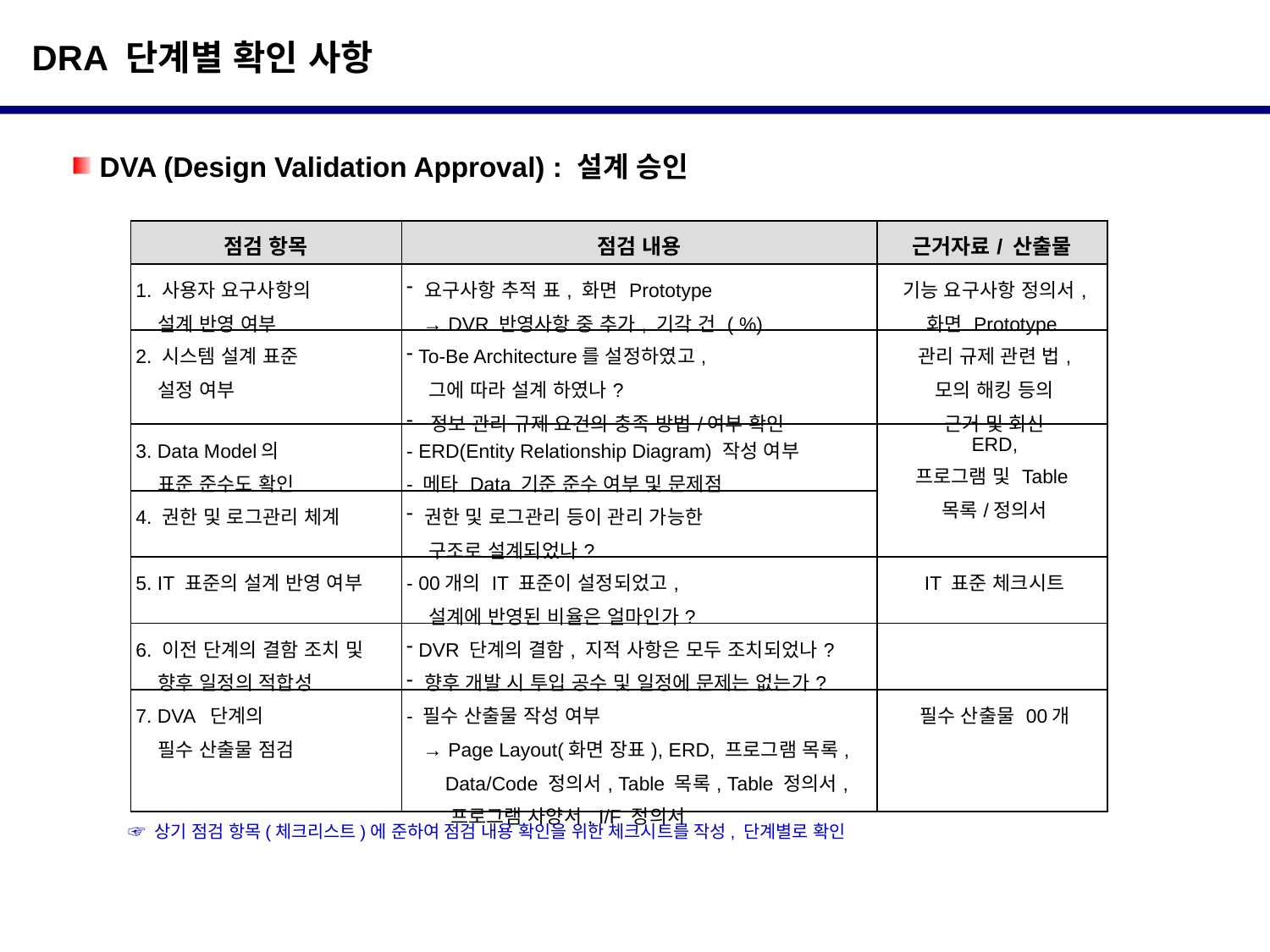

DRA 단계별 확인 사항

 DVA (Design Validation Approval) : 설계 승인
| 점검 항목 | 점검 내용 | 근거자료/ 산출물 |
| --- | --- | --- |
| 1. 사용자 요구사항의 설계 반영 여부 | 요구사항 추적 표, 화면 Prototype → DVR 반영사항 중 추가, 기각 건 ( %) | 기능 요구사항 정의서, 화면 Prototype |
| 2. 시스템 설계 표준 설정 여부 | To-Be Architecture를 설정하였고, 그에 따라 설계 하였나? 정보 관리 규제 요건의 충족 방법/여부 확인 | 관리 규제 관련 법, 모의 해킹 등의 근거 및 회신 |
| 3. Data Model의 표준 준수도 확인 | - ERD(Entity Relationship Diagram) 작성 여부 - 메타 Data 기준 준수 여부 및 문제점 | ERD, 프로그램 및 Table 목록/정의서 |
| 4. 권한 및 로그관리 체계 | 권한 및 로그관리 등이 관리 가능한 구조로 설계되었나? |  |
| 5. IT 표준의 설계 반영 여부 | - 00개의 IT 표준이 설정되었고, 설계에 반영된 비율은 얼마인가? | IT 표준 체크시트 |
| 6. 이전 단계의 결함 조치 및 향후 일정의 적합성 | DVR 단계의 결함, 지적 사항은 모두 조치되었나? 향후 개발 시 투입 공수 및 일정에 문제는 없는가? |  |
| 7. DVA 단계의 필수 산출물 점검 | - 필수 산출물 작성 여부 → Page Layout(화면 장표), ERD, 프로그램 목록, Data/Code 정의서, Table 목록, Table 정의서, 프로그램 사양서, I/F 정의서 | 필수 산출물 00개 |
☞ 상기 점검 항목(체크리스트)에 준하여 점검 내용 확인을 위한 체크시트를 작성, 단계별로 확인